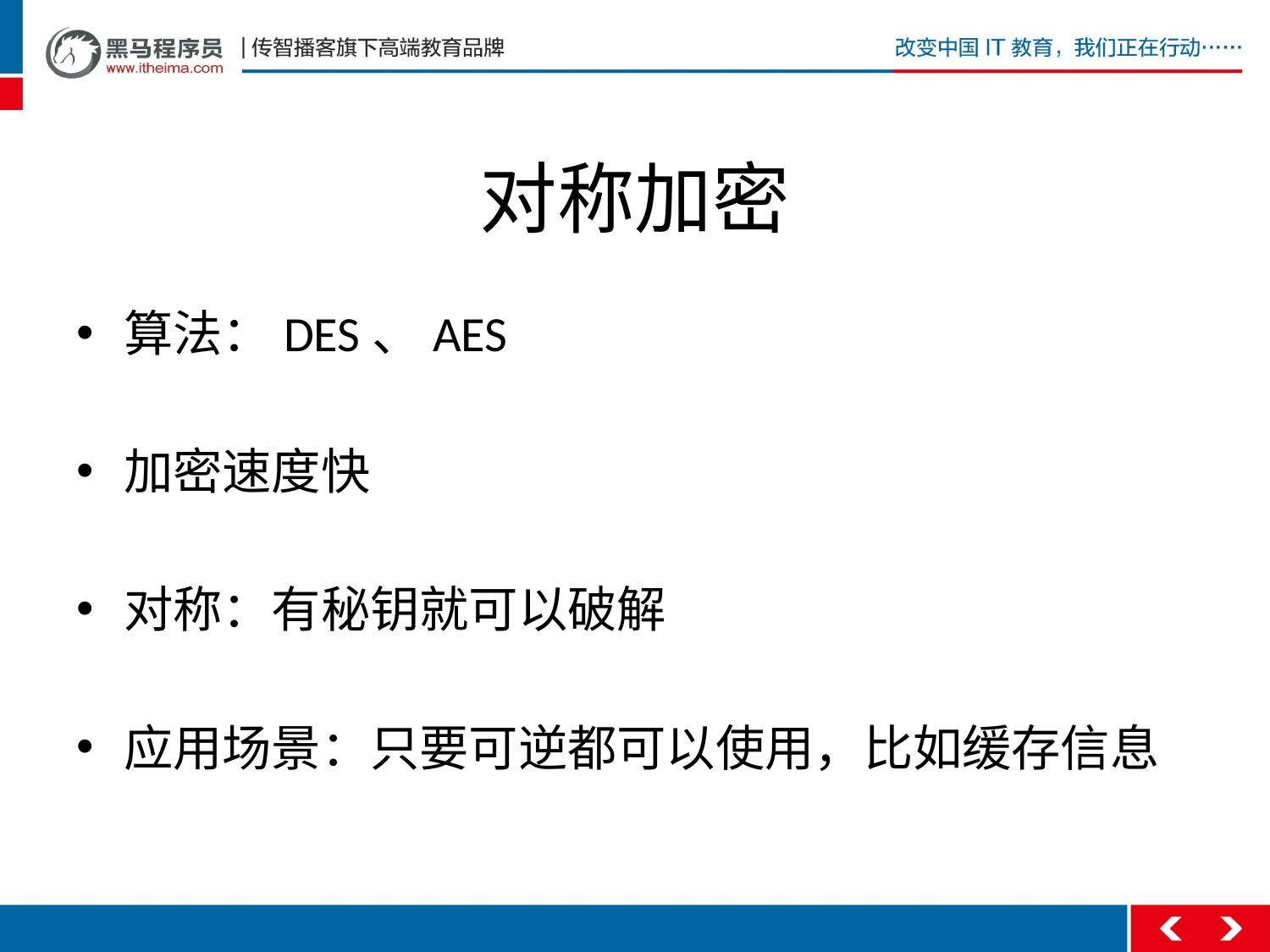

# 对称加密
算法：DES、AES

加密速度快

对称：有秘钥就可以破解

应用场景：只要可逆都可以使用，比如缓存信息